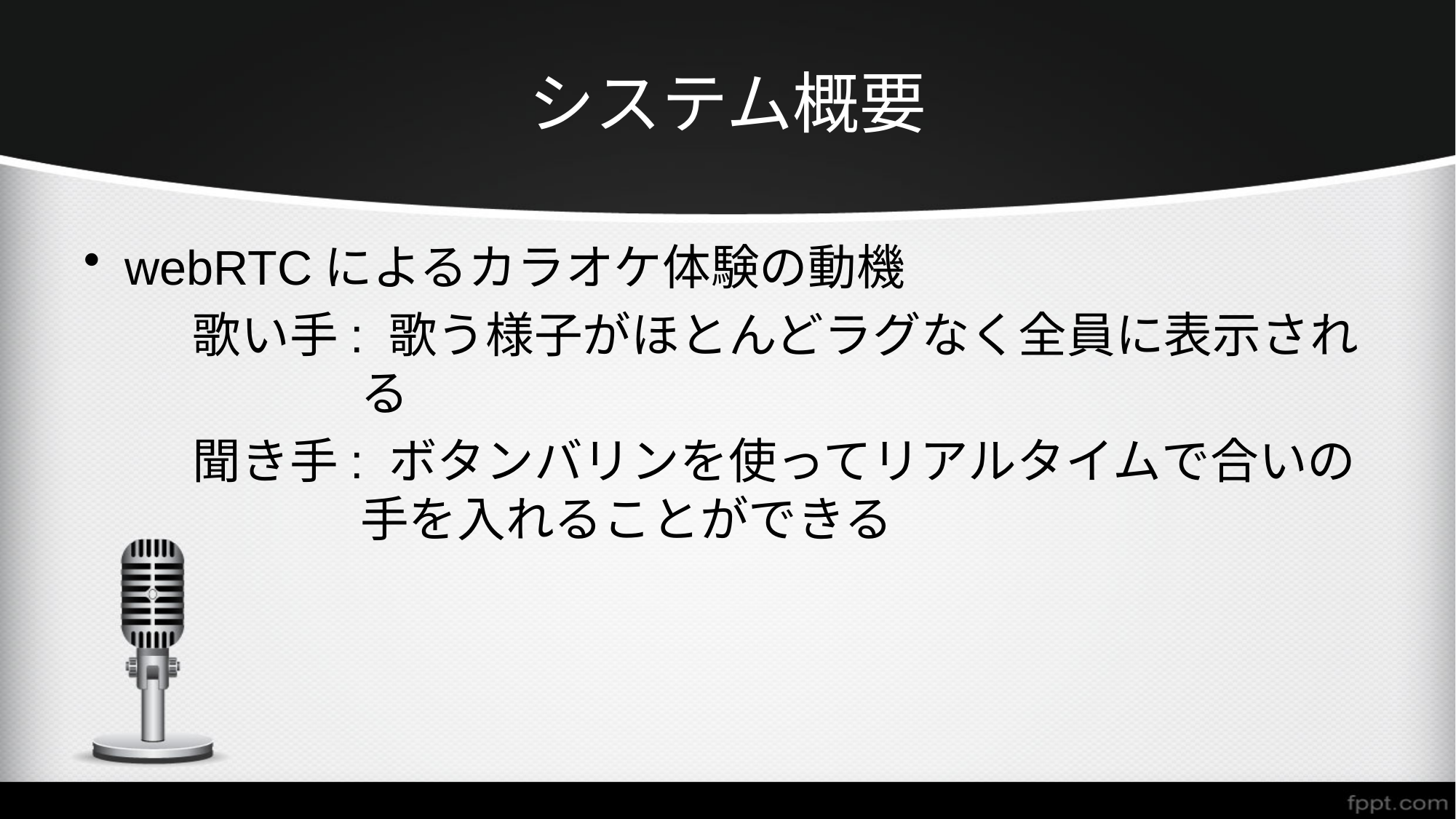

# システム概要
webRTCによるカラオケ体験の動機
	歌い手: 歌う様子がほとんどラグなく全員に表示され	　　　  る
	聞き手: ボタンバリンを使ってリアルタイムで合いの	　　　  手を入れることができる